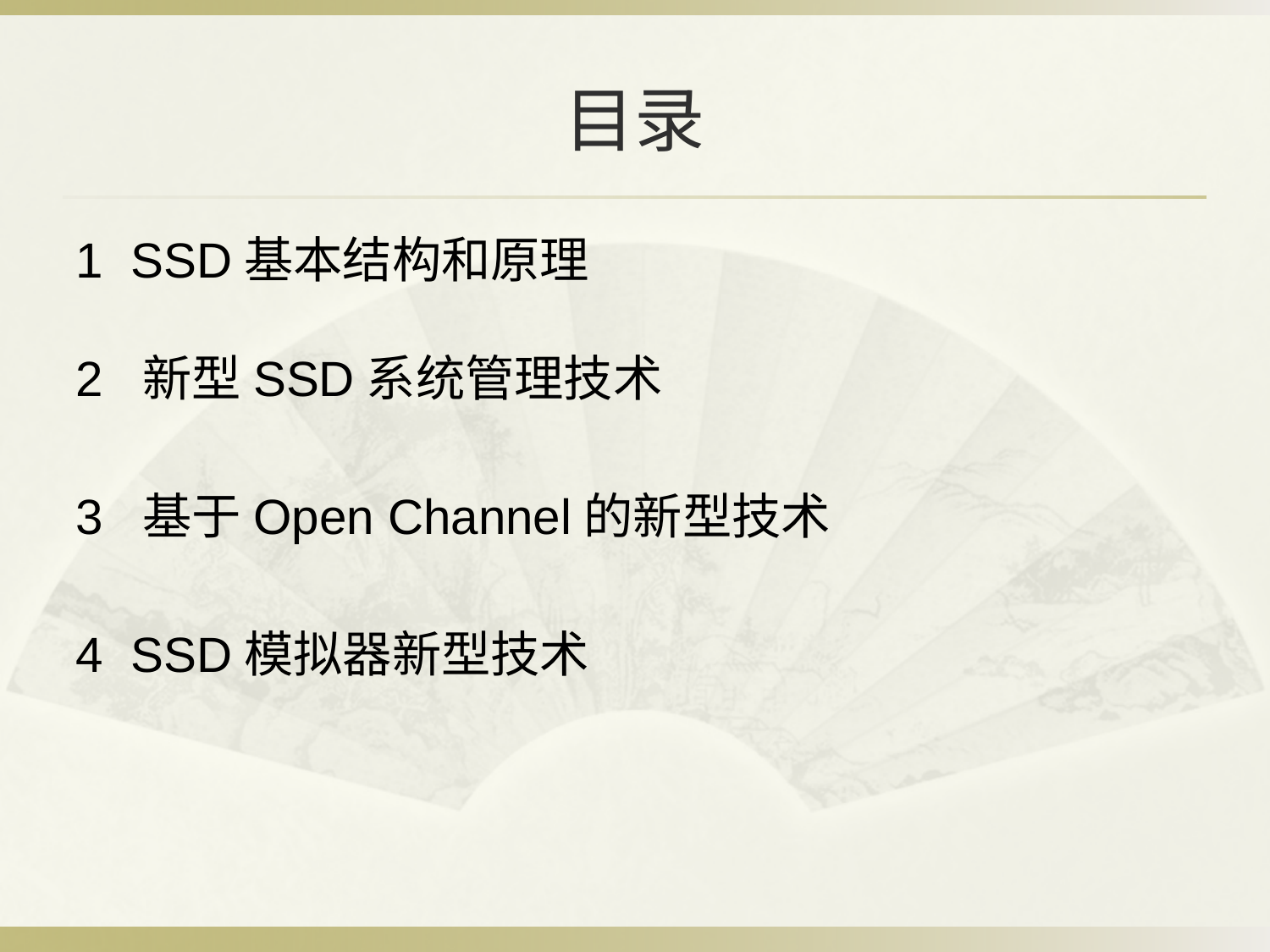

# 目录
1  SSD基本结构和原理
2  新型SSD系统管理技术

3  基于Open Channel的新型技术

4  SSD模拟器新型技术